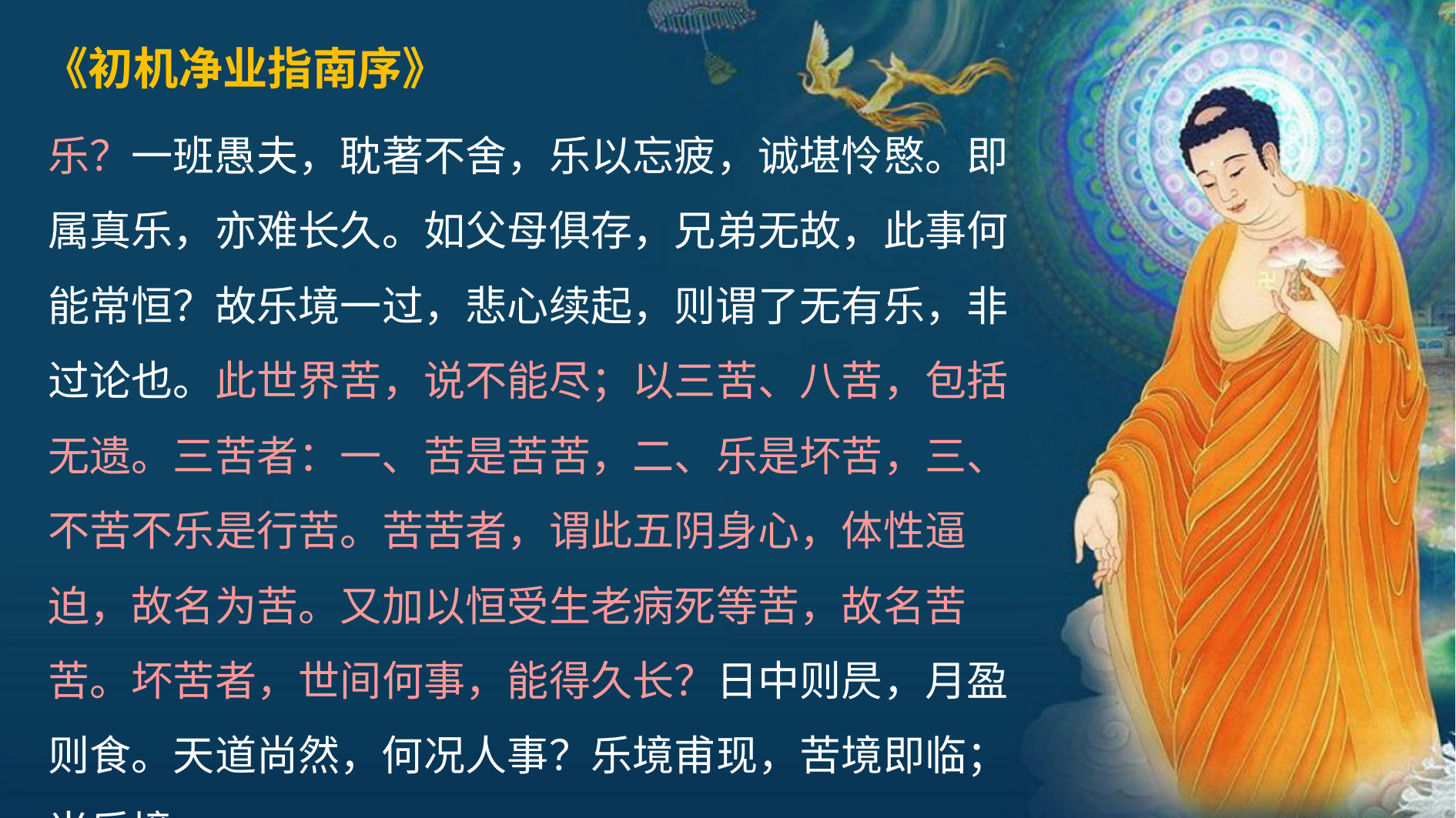

《初机净业指南序》
乐？一班愚夫，耽著不舍，乐以忘疲，诚堪怜愍。即属真乐，亦难长久。如父母俱存，兄弟无故，此事何能常恒？故乐境一过，悲心续起，则谓了无有乐，非过论也。此世界苦，说不能尽；以三苦、八苦，包括无遗。三苦者：一、苦是苦苦，二、乐是坏苦，三、不苦不乐是行苦。苦苦者，谓此五阴身心，体性逼迫，故名为苦。又加以恒受生老病死等苦，故名苦苦。坏苦者，世间何事，能得久长？日中则昃，月盈则食。天道尚然，何况人事？乐境甫现，苦境即临；当乐境